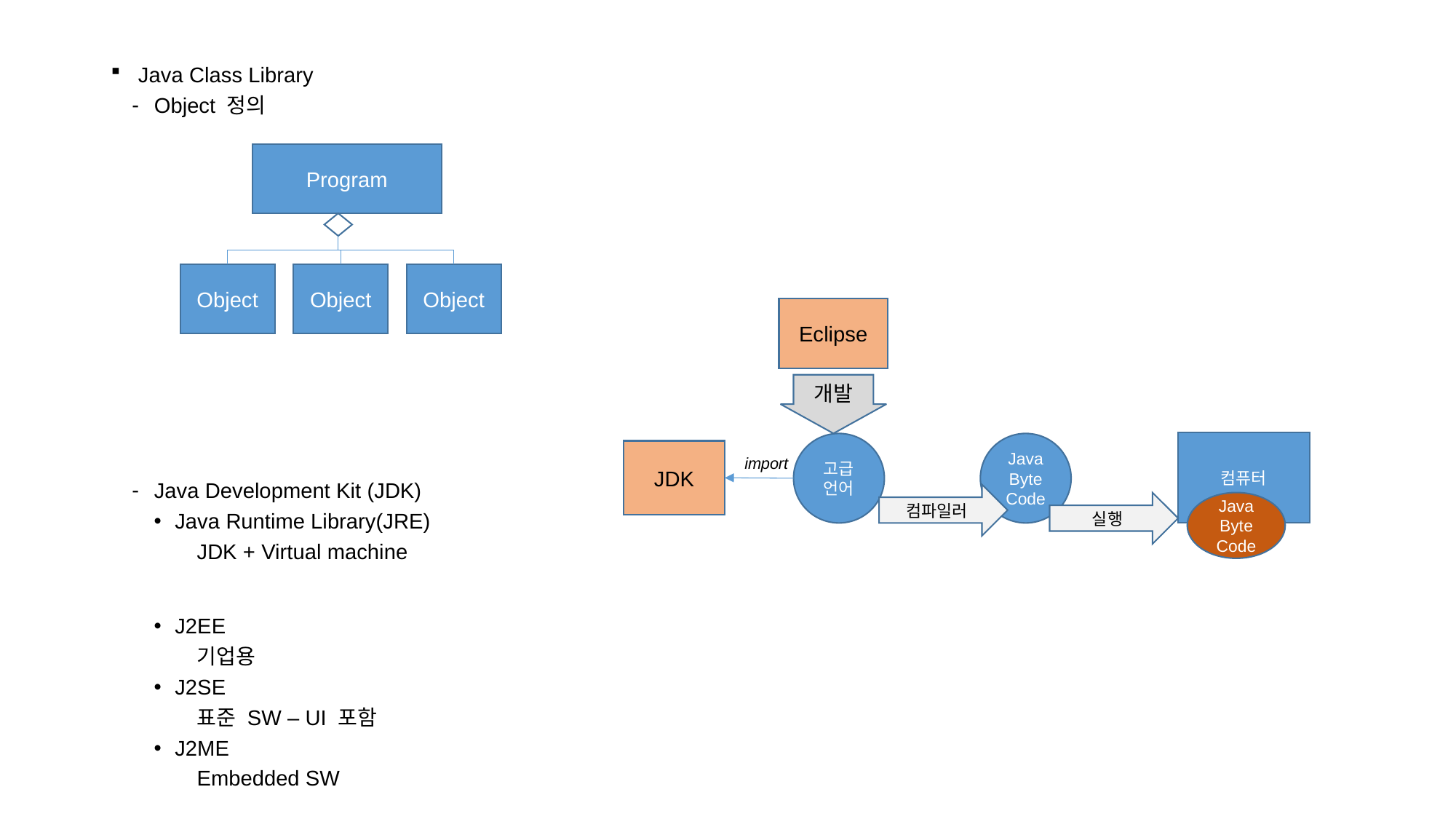

Java Class Library
Object 정의

Java Development Kit (JDK)
Java Runtime Library(JRE)
JDK + Virtual machine

J2EE
기업용
J2SE
표준 SW – UI 포함
J2ME
Embedded SW

Program

Object
Object
Object
Eclipse
개발
컴퓨터
고급 언어
Java ByteCode
컴파일러
실행
Java Byte Code
JDK
import